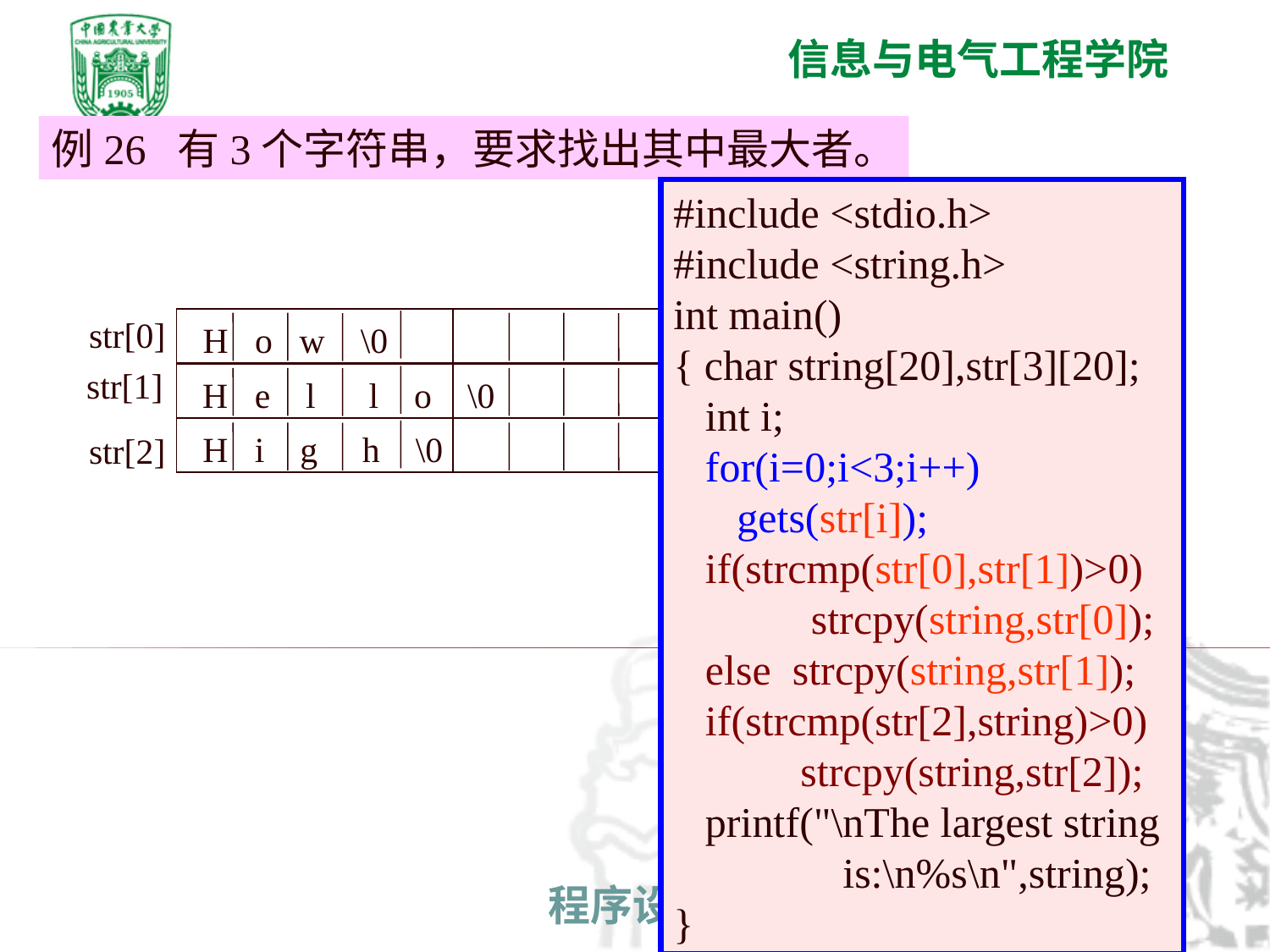

例26  有3个字符串，要求找出其中最大者。
#include <stdio.h>
#include <string.h>
int main()
{ char string[20],str[3][20];
   int i;
   for(i=0;i<3;i++)
      gets(str[i]);
   if(strcmp(str[0],str[1])>0)
             strcpy(string,str[0]);
   else  strcpy(string,str[1]);
   if(strcmp(str[2],string)>0)
	strcpy(string,str[2]);
   printf("\nThe largest string
                is:\n%s\n",string);
}
str[0]

H   o   w    \0

str[1]

H   e    l      l    o    \0

H   i    g     h    \0

str[2]